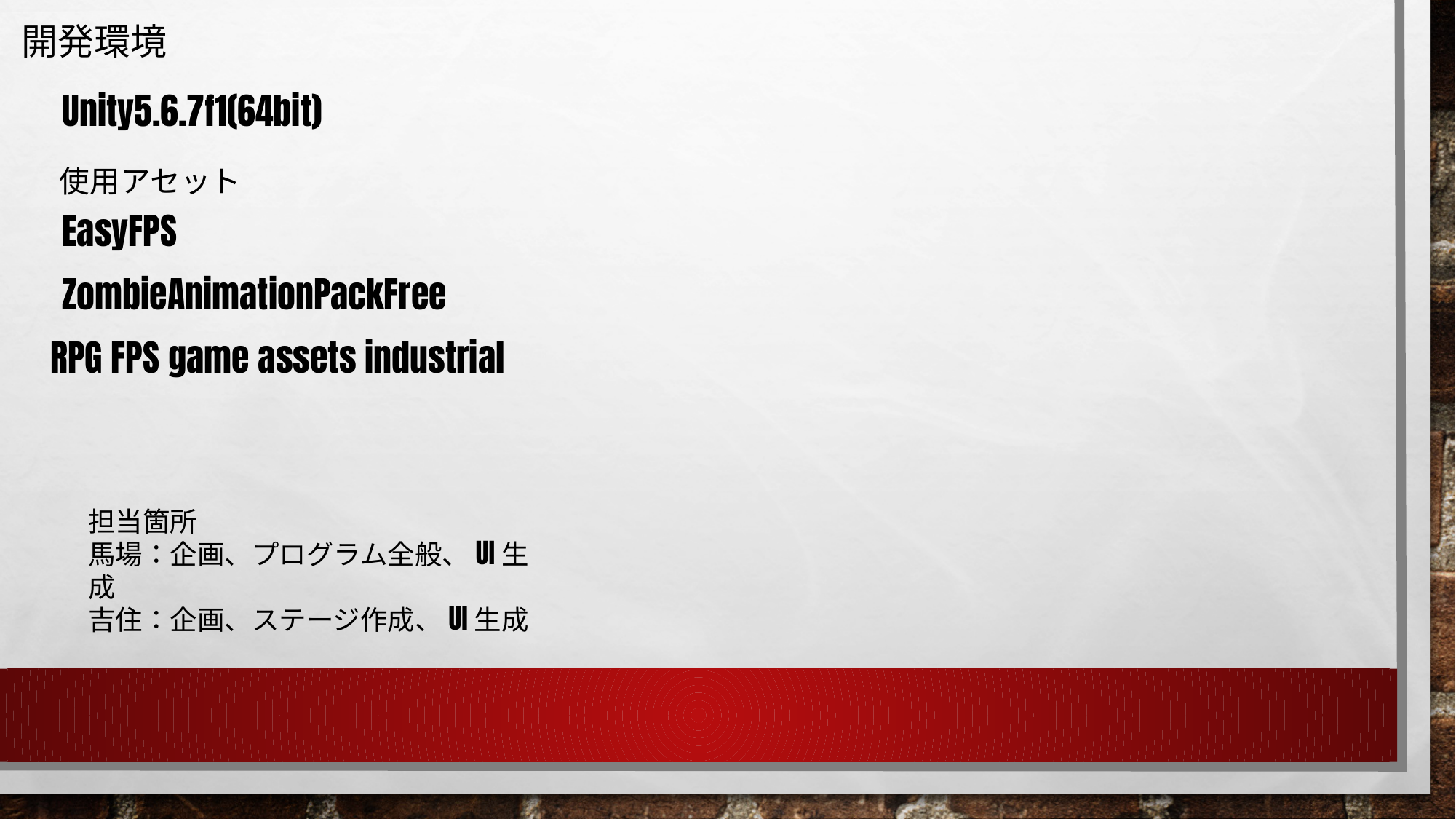

開発環境

Unity5.6.7f1(64bit)
使用アセット
EasyFPS
ZombieAnimationPackFree
RPG FPS game assets industrial
担当箇所
馬場：企画、プログラム全般、UI生成
吉住：企画、ステージ作成、UI生成